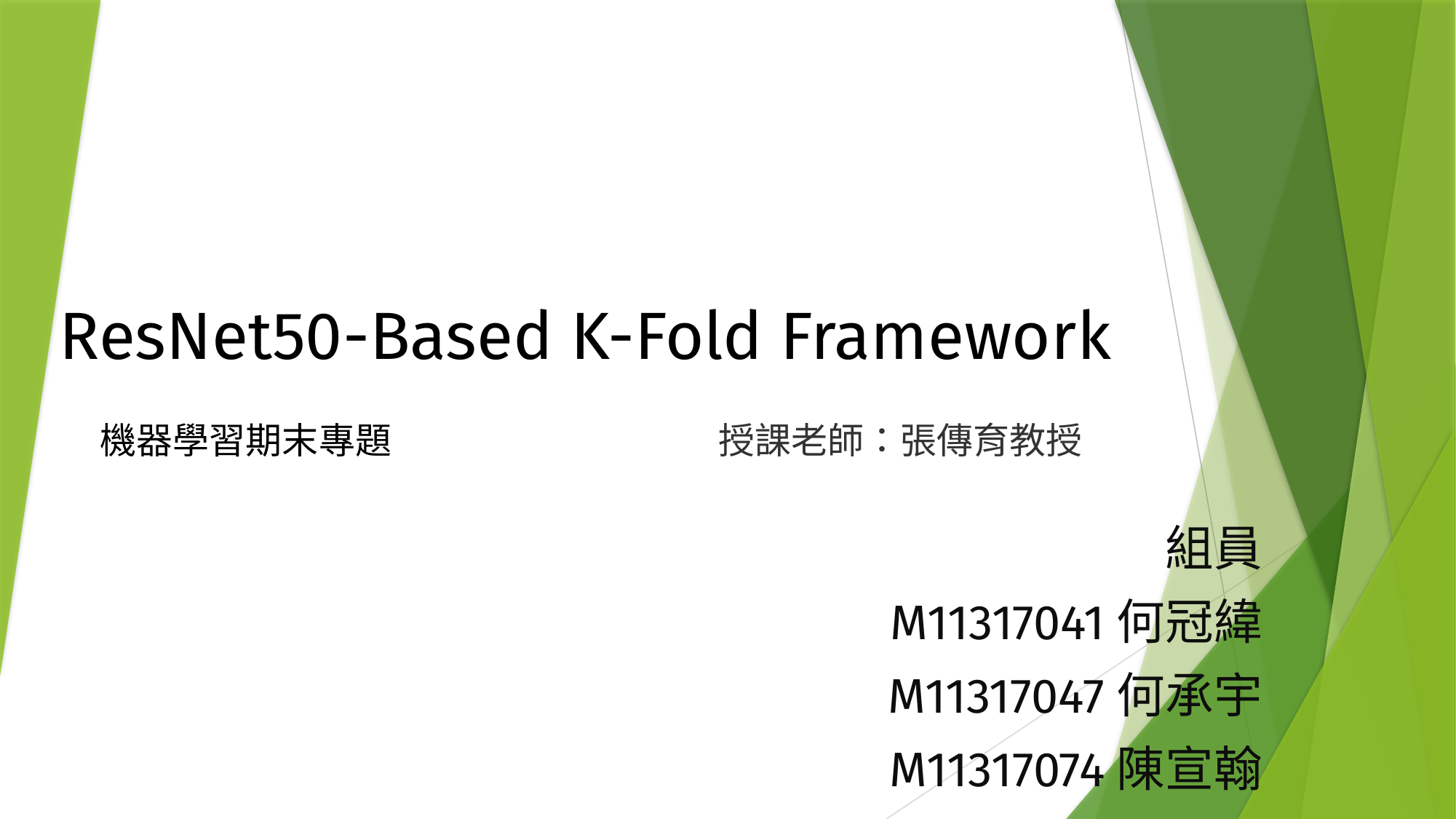

ResNet50-Based K-Fold Framework
 機器學習期末專題                                        授課老師：張傳育教授
組員
M11317041何冠緯
M11317047何承宇
M11317074陳宣翰